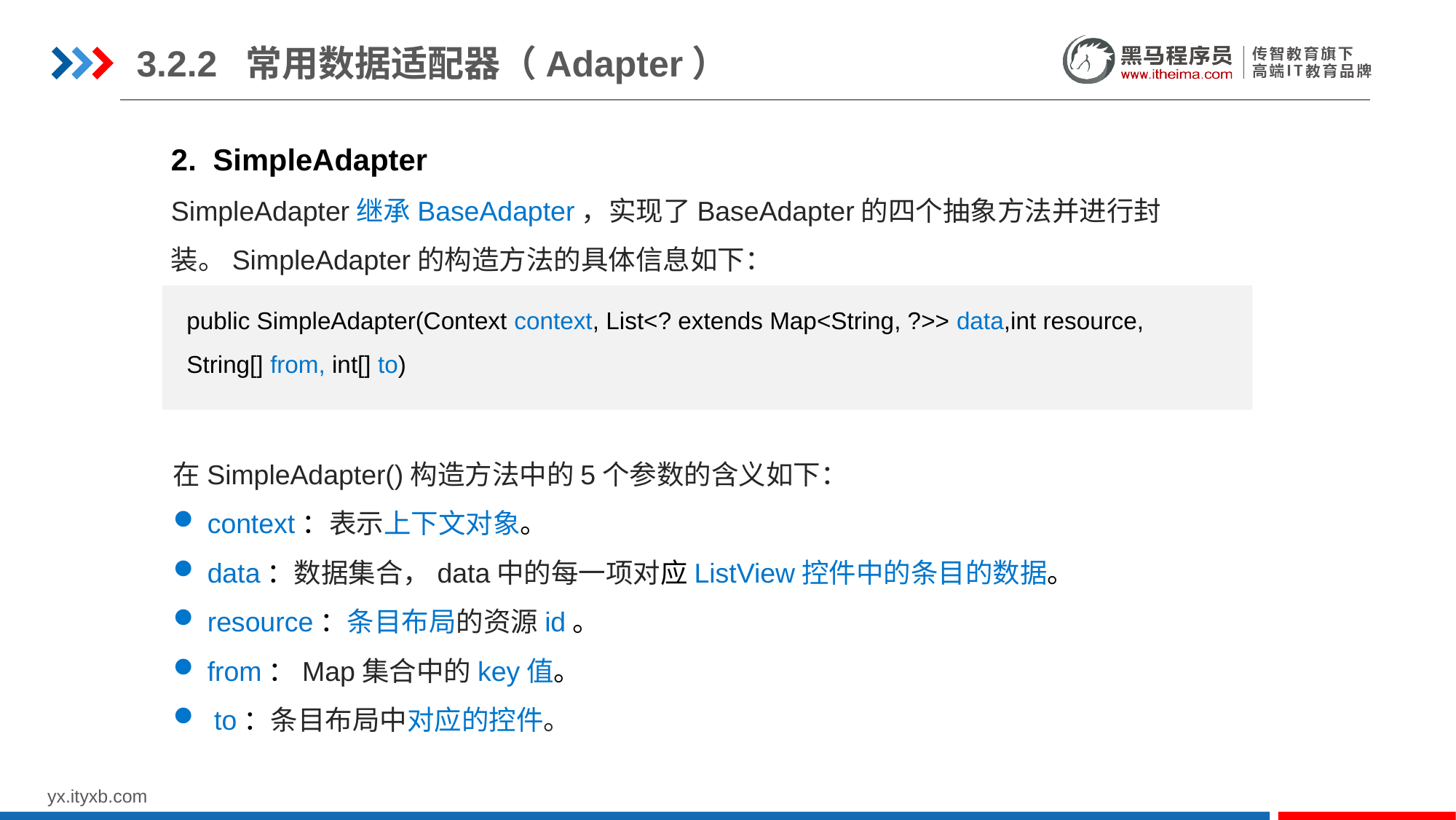

3.2.2	常用数据适配器（Adapter）
2.  SimpleAdapter
SimpleAdapter继承BaseAdapter，实现了BaseAdapter的四个抽象方法并进行封装。SimpleAdapter的构造方法的具体信息如下：
  public SimpleAdapter(Context context, List<? extends Map<String, ?>> data,int resource,
  String[] from, int[] to)

在SimpleAdapter()构造方法中的5个参数的含义如下：
context：表示上下文对象。
data：数据集合，data中的每一项对应ListView控件中的条目的数据。
resource：条目布局的资源id。
from：Map集合中的key值。
to：条目布局中对应的控件。